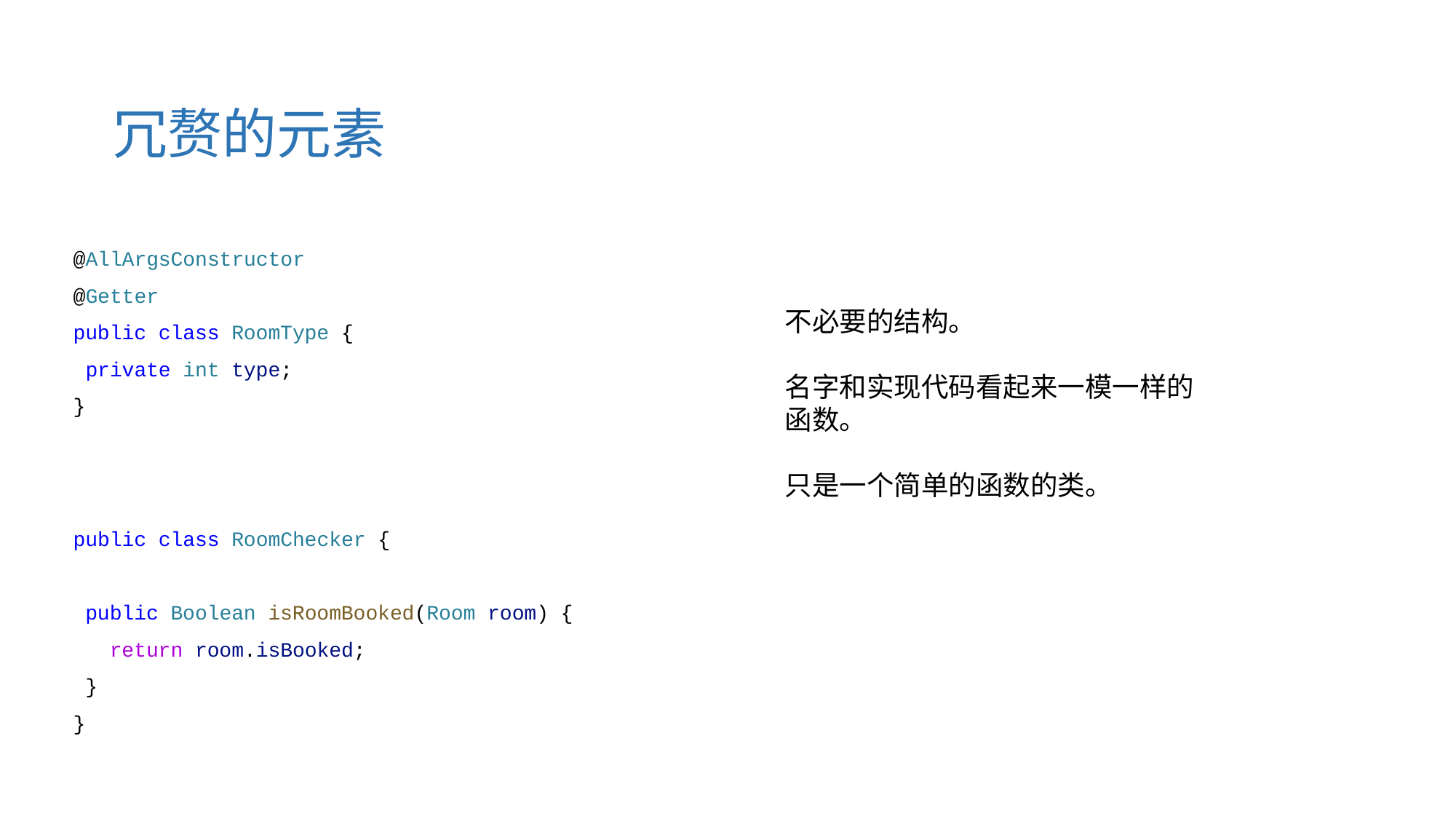

冗赘的元素
@AllArgsConstructor
@Getter
public class RoomType {
 private int type;
}
不必要的结构。

名字和实现代码看起来一模一样的
函数。

只是一个简单的函数的类。
public class RoomChecker {

 public Boolean isRoomBooked(Room room) {
   return room.isBooked;
 }
}